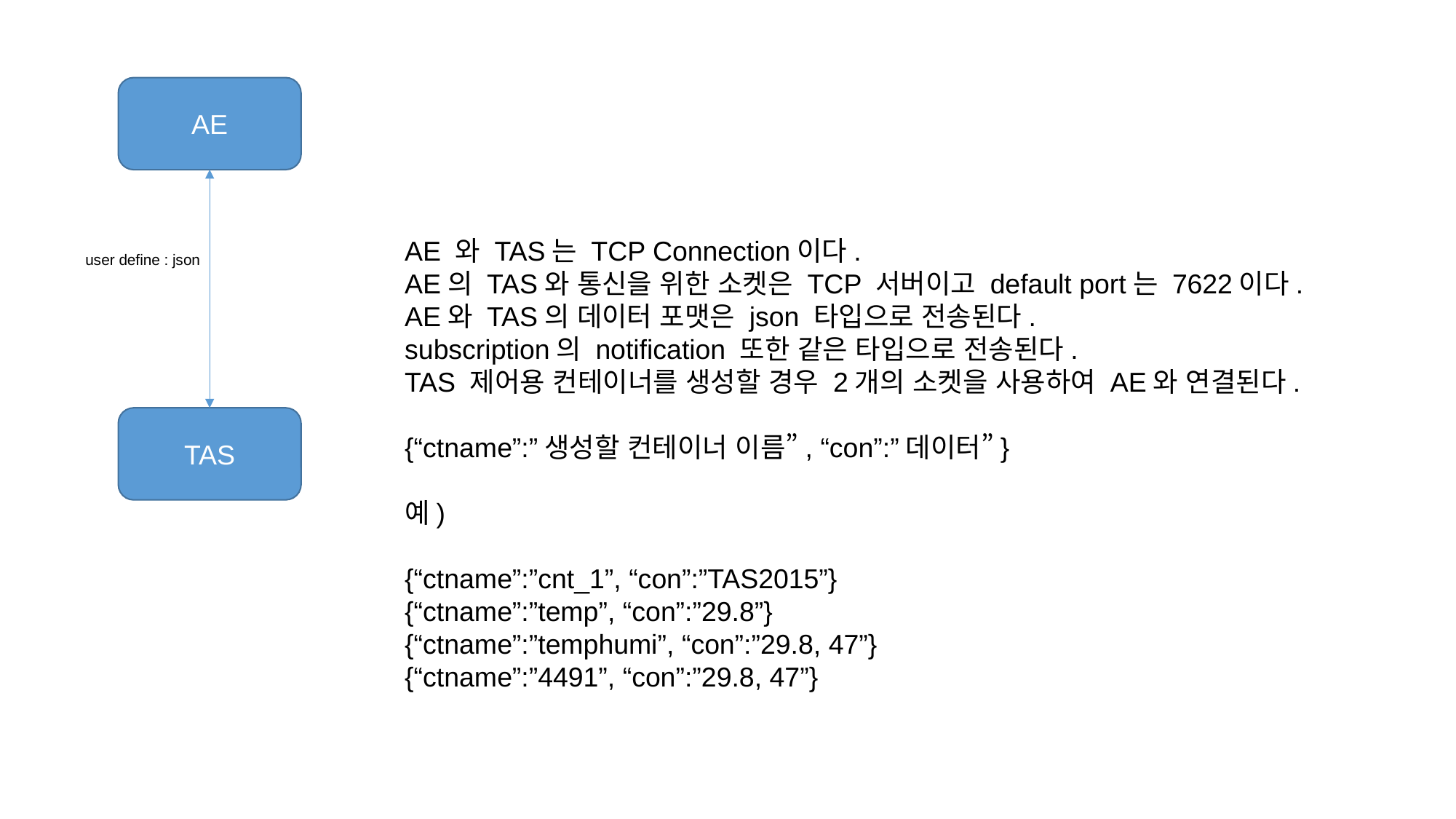

AE
AE 와 TAS는 TCP Connection이다.
AE의 TAS와 통신을 위한 소켓은 TCP 서버이고 default port는 7622이다.
AE와 TAS의 데이터 포맷은 json 타입으로 전송된다.
subscription의 notification 또한 같은 타입으로 전송된다.
TAS 제어용 컨테이너를 생성할 경우 2개의 소켓을 사용하여 AE와 연결된다.

{“ctname”:”생성할 컨테이너 이름”, “con”:”데이터”}

예)

{“ctname”:”cnt_1”, “con”:”TAS2015”}
{“ctname”:”temp”, “con”:”29.8”}
{“ctname”:”temphumi”, “con”:”29.8, 47”}
{“ctname”:”4491”, “con”:”29.8, 47”}
user define : json
TAS